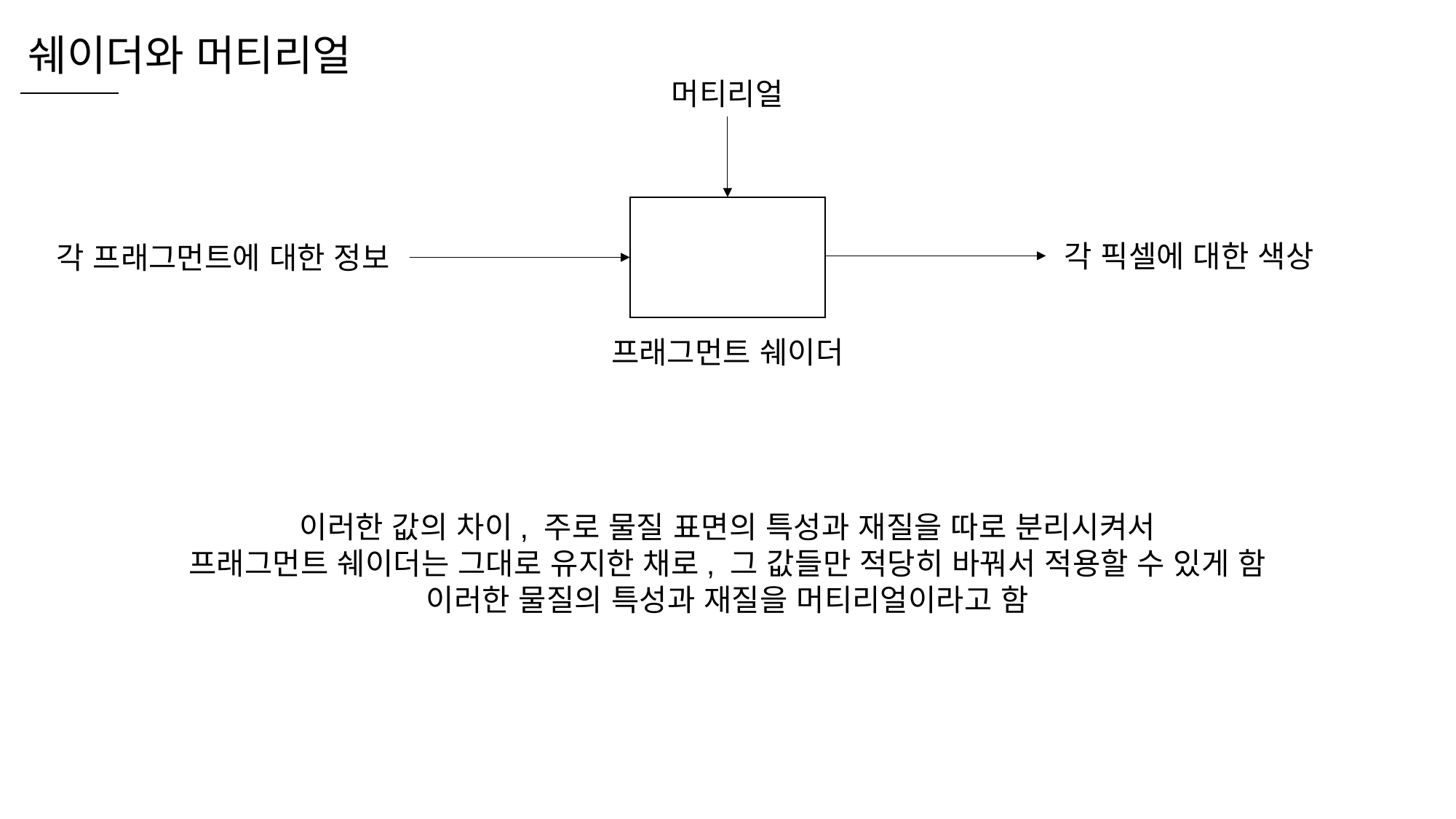

쉐이더와 머티리얼
머티리얼

각 픽셀에 대한 색상
각 프래그먼트에 대한 정보
프래그먼트 쉐이더
이러한 값의 차이, 주로 물질 표면의 특성과 재질을 따로 분리시켜서
프래그먼트 쉐이더는 그대로 유지한 채로, 그 값들만 적당히 바꿔서 적용할 수 있게 함
이러한 물질의 특성과 재질을 머티리얼이라고 함